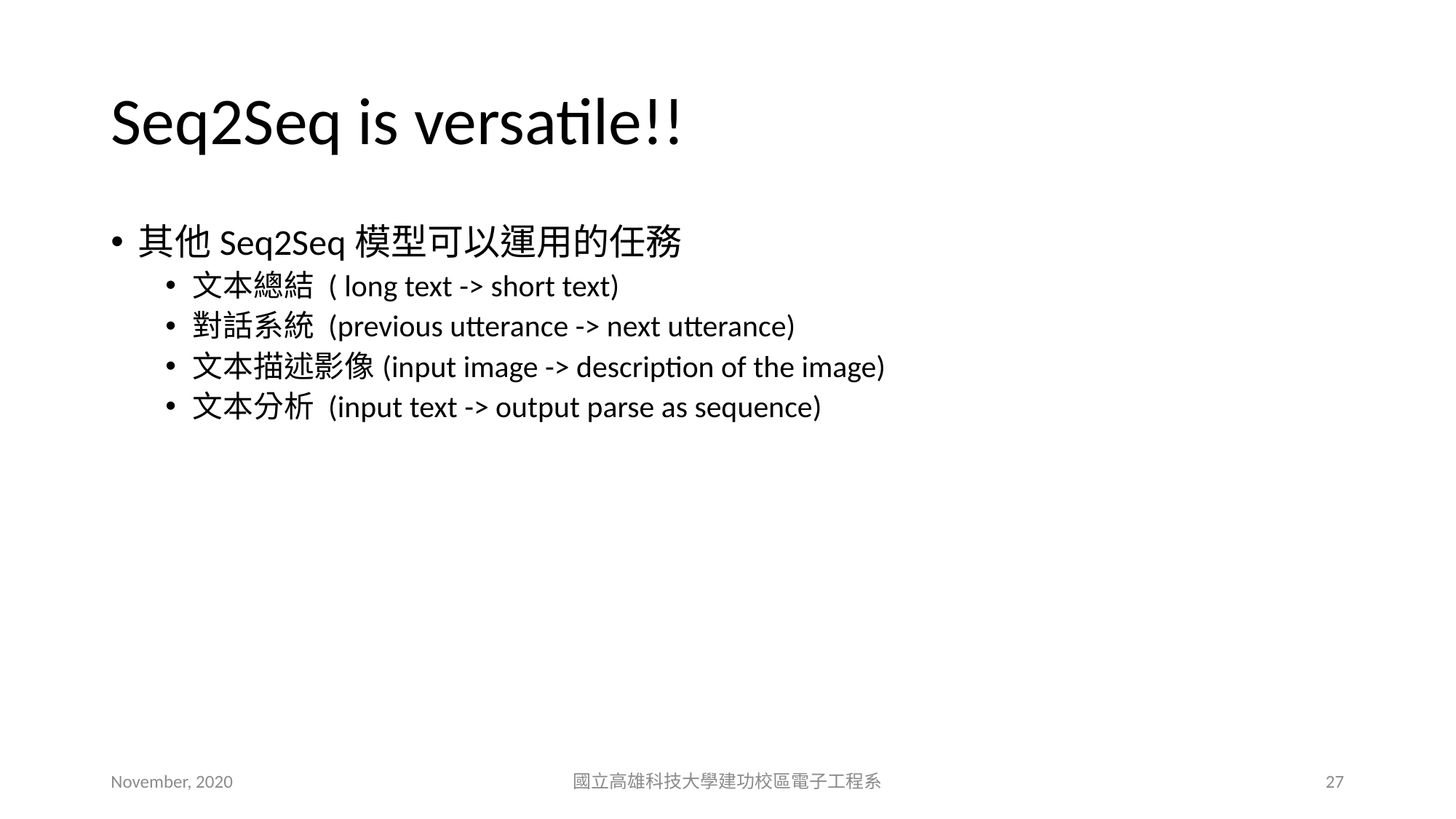

# Seq2Seq is versatile!!
其他Seq2Seq模型可以運用的任務
文本總結 ( long text -> short text)
對話系統 (previous utterance -> next utterance)
文本描述影像(input image -> description of the image)
文本分析 (input text -> output parse as sequence)
November, 2020
國立高雄科技大學建功校區電子工程系
27